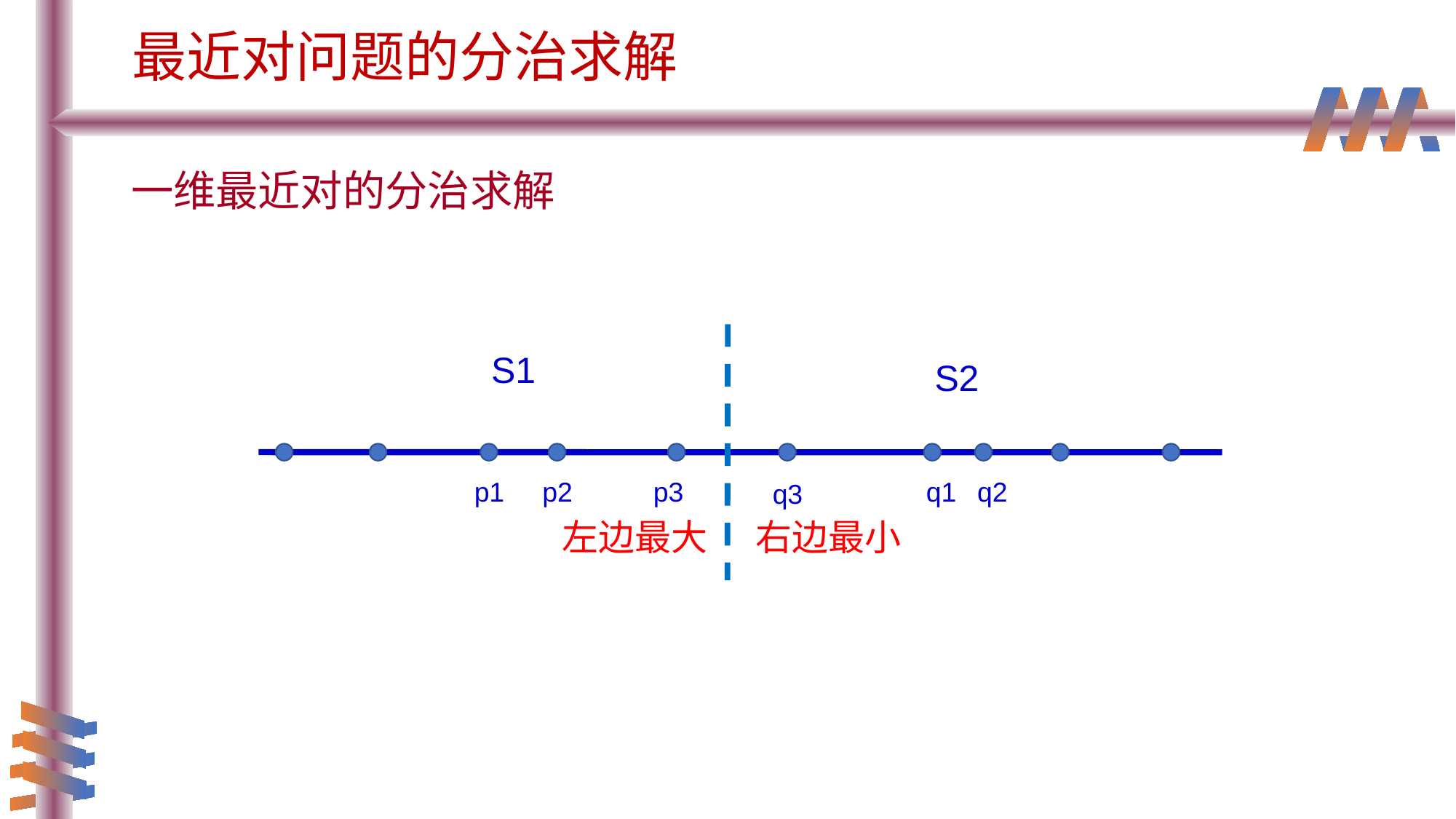

最近对问题的分治求解
一维最近对的分治求解
S1
S2

p1
p2
p3
q1
q2
q3
左边最大
右边最小